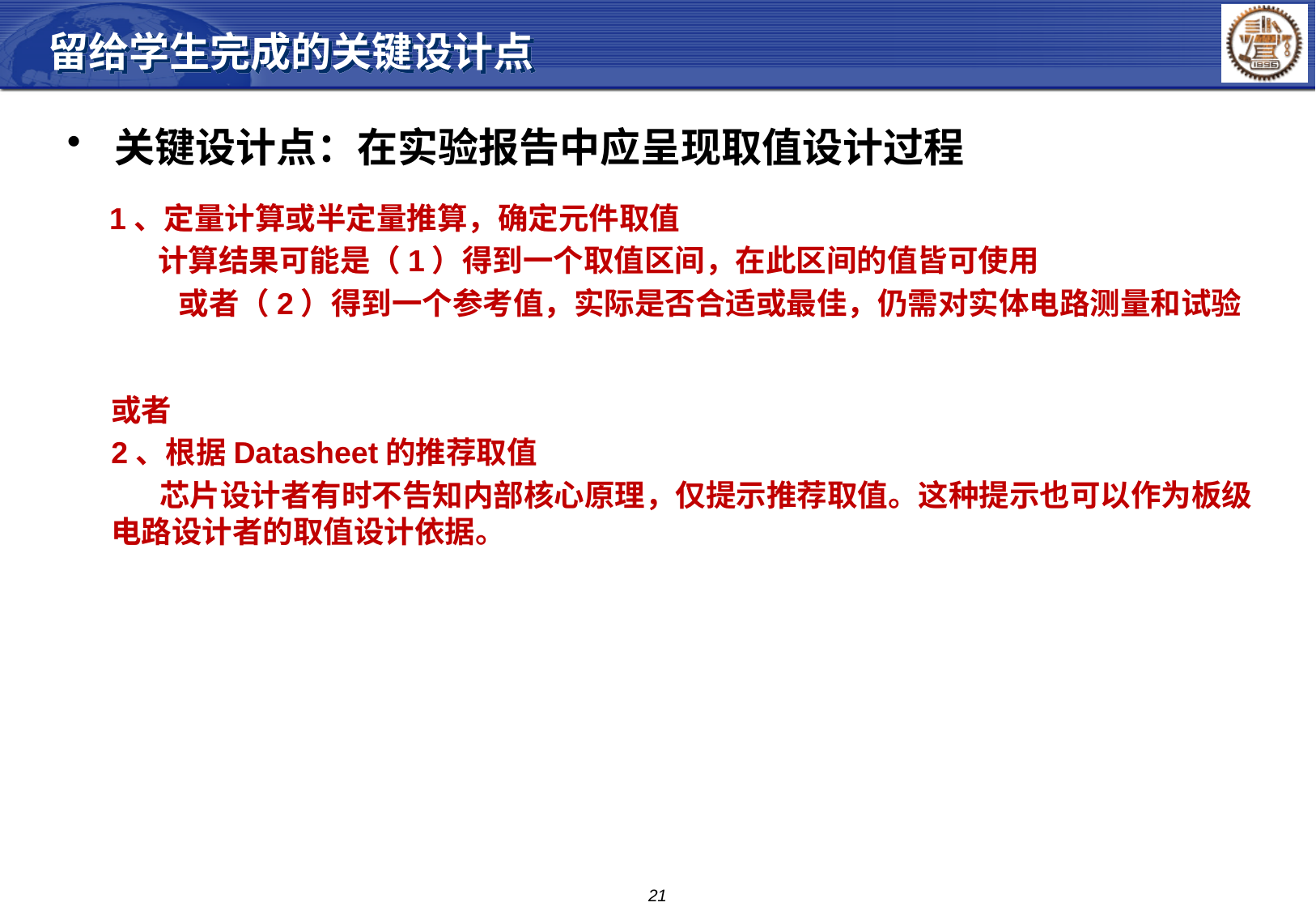

留给学生完成的关键设计点
 关键设计点：在实验报告中应呈现取值设计过程
1、定量计算或半定量推算，确定元件取值
      计算结果可能是（1）得到一个取值区间，在此区间的值皆可使用
         或者（2）得到一个参考值，实际是否合适或最佳，仍需对实体电路测量和试验

或者
2、根据Datasheet的推荐取值
      芯片设计者有时不告知内部核心原理，仅提示推荐取值。这种提示也可以作为板级电路设计者的取值设计依据。
21